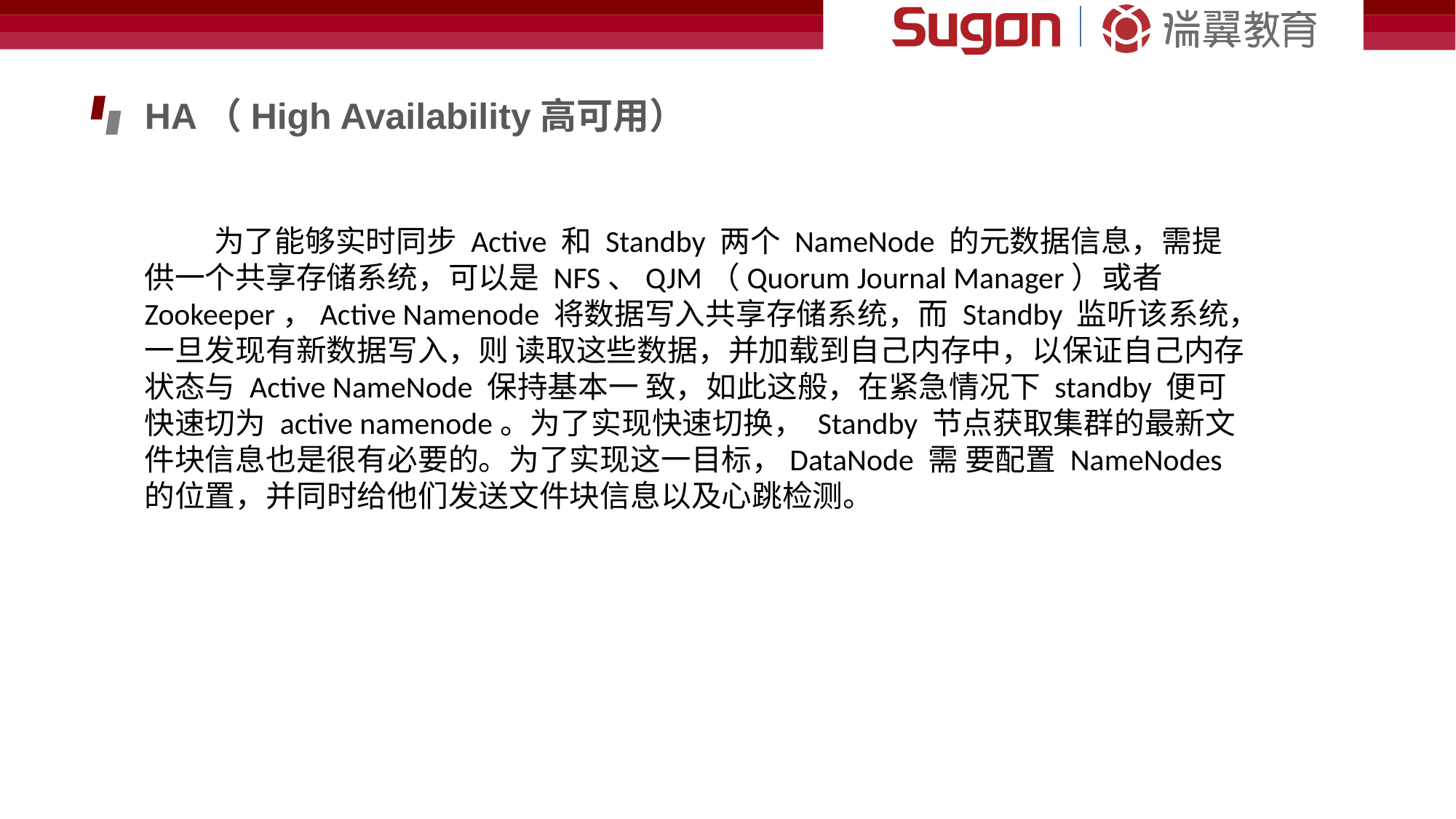

HA（High Availability高可用）

       为了能够实时同步 Active 和 Standby 两个 NameNode 的元数据信息，需提 供一个共享存储系统，可以是 NFS、QJM（Quorum Journal Manager）或者 Zookeeper，Active Namenode 将数据写入共享存储系统，而 Standby 监听该系统，一旦发现有新数据写入，则 读取这些数据，并加载到自己内存中，以保证自己内存状态与 Active NameNode 保持基本一 致，如此这般，在紧急情况下 standby 便可快速切为 active namenode。为了实现快速切换， Standby 节点获取集群的最新文件块信息也是很有必要的。为了实现这一目标，DataNode 需 要配置 NameNodes 的位置，并同时给他们发送文件块信息以及心跳检测。